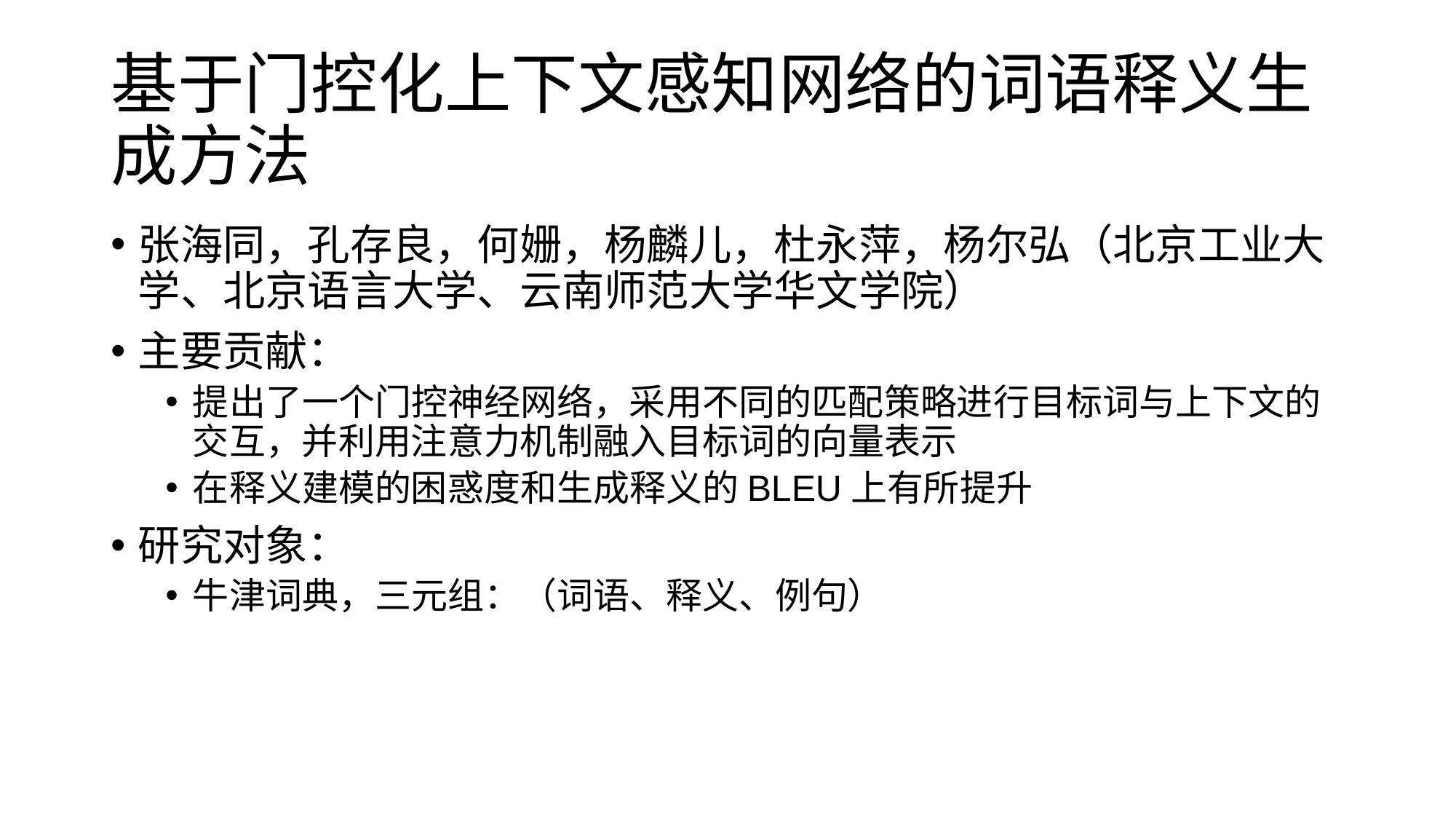

# 基于门控化上下文感知网络的词语释义生成方法
张海同，孔存良，何姗，杨麟儿，杜永萍，杨尔弘（北京工业大学、北京语言大学、云南师范大学华文学院）
主要贡献：
提出了一个门控神经网络，采用不同的匹配策略进行目标词与上下文的交互，并利用注意力机制融入目标词的向量表示
在释义建模的困惑度和生成释义的BLEU上有所提升
研究对象：
牛津词典，三元组：（词语、释义、例句）